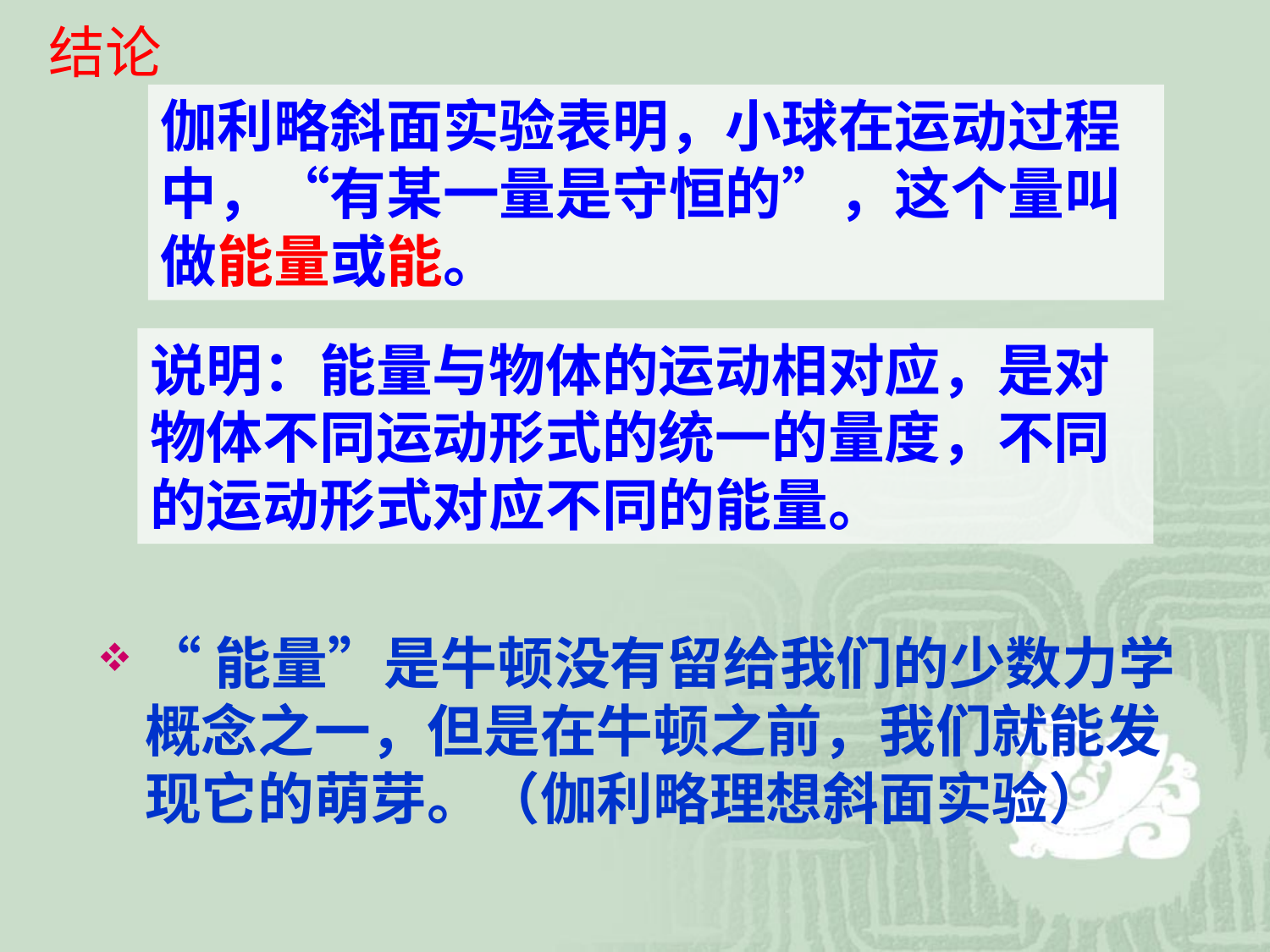

结论
伽利略斜面实验表明，小球在运动过程中，“有某一量是守恒的”，这个量叫做能量或能。
说明：能量与物体的运动相对应，是对物体不同运动形式的统一的量度，不同的运动形式对应不同的能量。
“能量”是牛顿没有留给我们的少数力学概念之一，但是在牛顿之前，我们就能发现它的萌芽。（伽利略理想斜面实验）